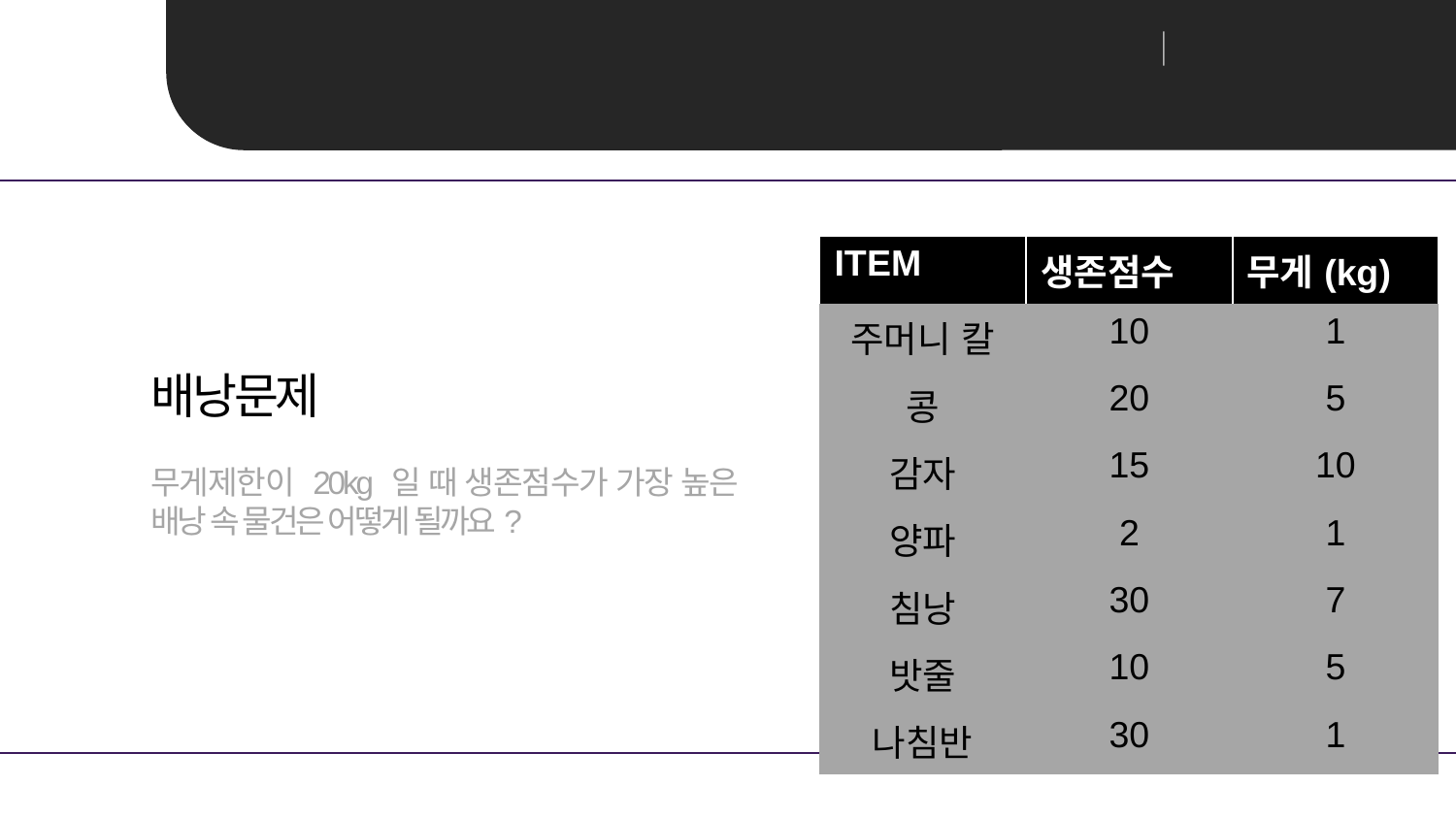

T-lab 유전알고리즘
Unit  01 ㅣ  유전 알고리즘 이란?

배낭문제

무게제한이 20kg 일 때 생존점수가 가장 높은 배낭 속 물건은 어떻게 될까요?

| ITEM | 생존점수 | 무게(kg) |
| --- | --- | --- |
| 주머니 칼 | 10 | 1 |
| 콩 | 20 | 5 |
| 감자 | 15 | 10 |
| 양파 | 2 | 1 |
| 침낭 | 30 | 7 |
| 밧줄 | 10 | 5 |
| 나침반 | 30 | 1 |